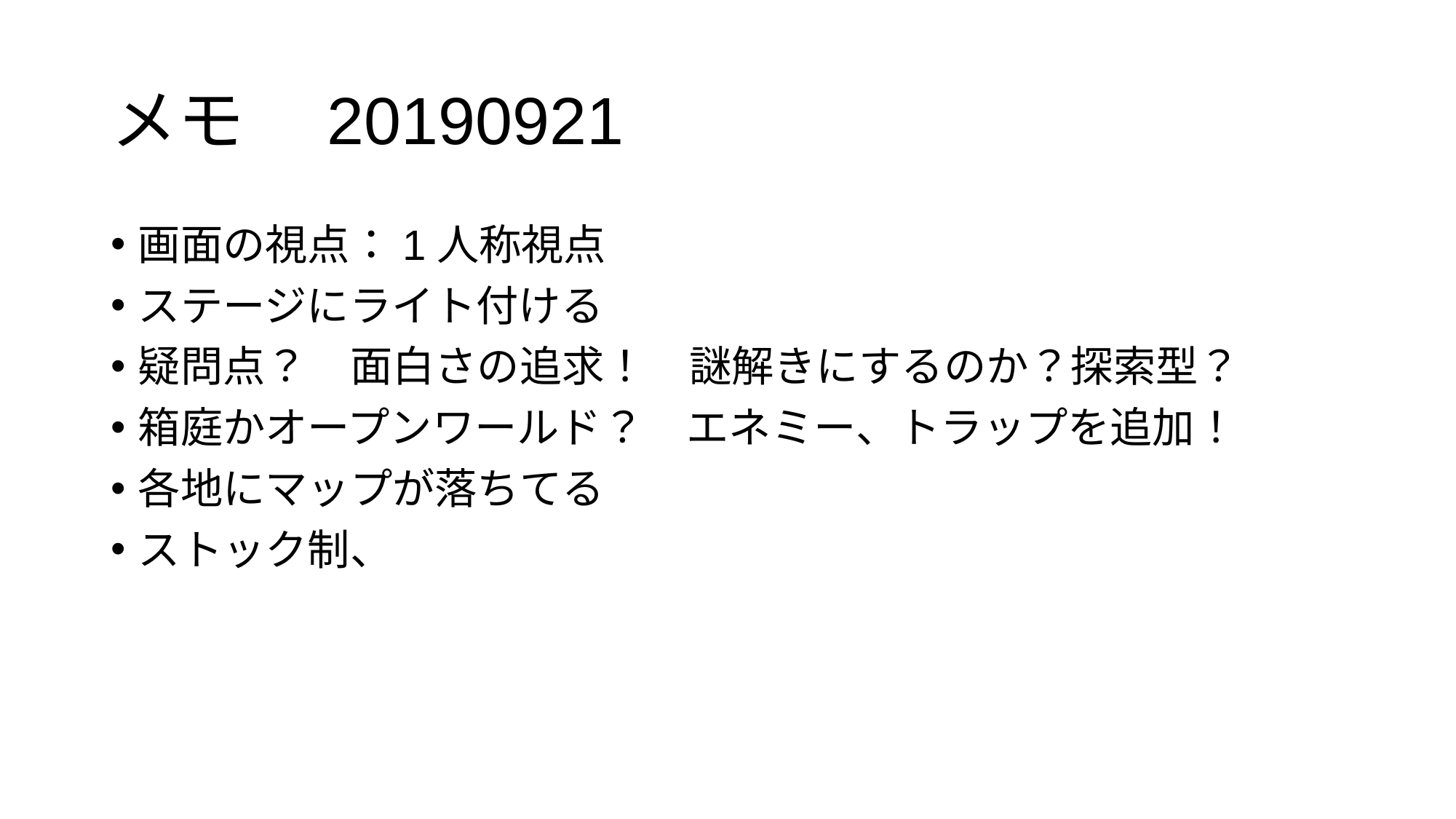

# メモ　20190921
画面の視点：1人称視点
ステージにライト付ける
疑問点？　面白さの追求！　謎解きにするのか？探索型？
箱庭かオープンワールド？　エネミー、トラップを追加！
各地にマップが落ちてる
ストック制、